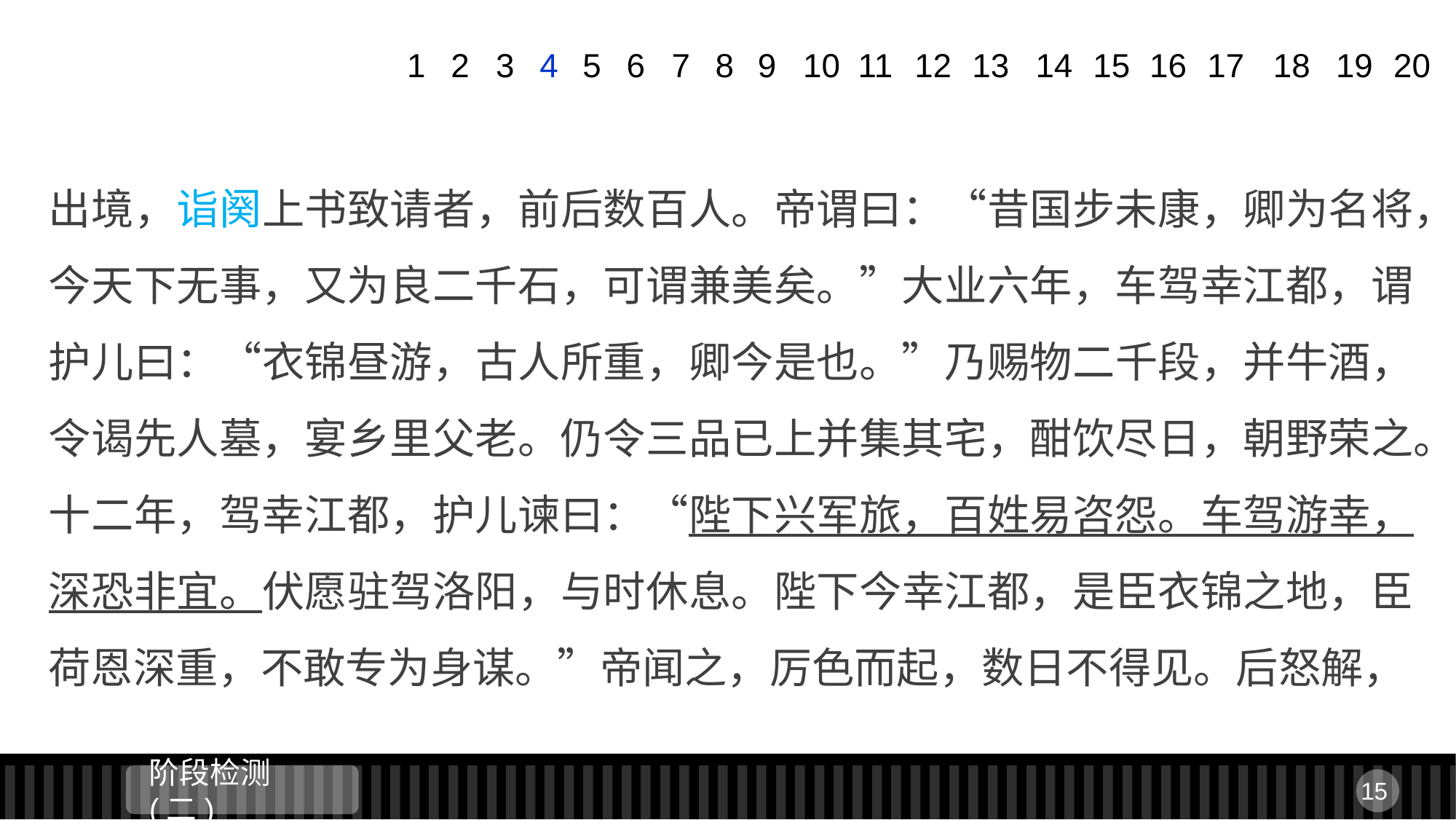

1
2
3
4
5
6
7
8
9
11
12
13
14
15
16
17
18
19
20
10
出境，诣阕上书致请者，前后数百人。帝谓曰：“昔国步未康，卿为名将，今天下无事，又为良二千石，可谓兼美矣。”大业六年，车驾幸江都，谓护儿曰：“衣锦昼游，古人所重，卿今是也。”乃赐物二千段，并牛酒，令谒先人墓，宴乡里父老。仍令三品已上并集其宅，酣饮尽日，朝野荣之。十二年，驾幸江都，护儿谏曰：“陛下兴军旅，百姓易咨怨。车驾游幸，深恐非宜。伏愿驻驾洛阳，与时休息。陛下今幸江都，是臣衣锦之地，臣荷恩深重，不敢专为身谋。”帝闻之，厉色而起，数日不得见。后怒解，